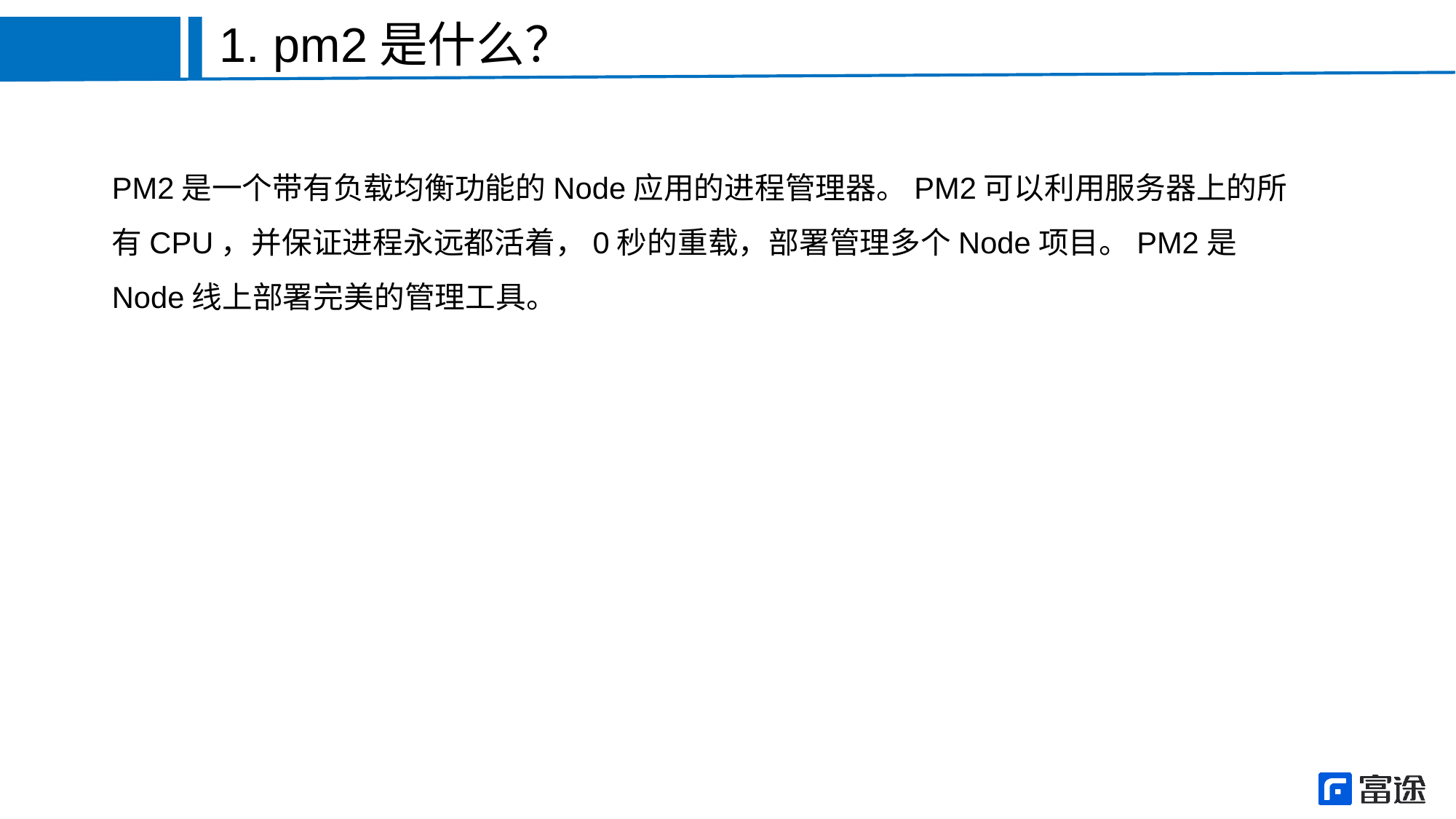

1. pm2是什么？
PM2是一个带有负载均衡功能的Node应用的进程管理器。PM2可以利用服务器上的所有CPU，并保证进程永远都活着，0秒的重载，部署管理多个Node项目。PM2是Node线上部署完美的管理工具。